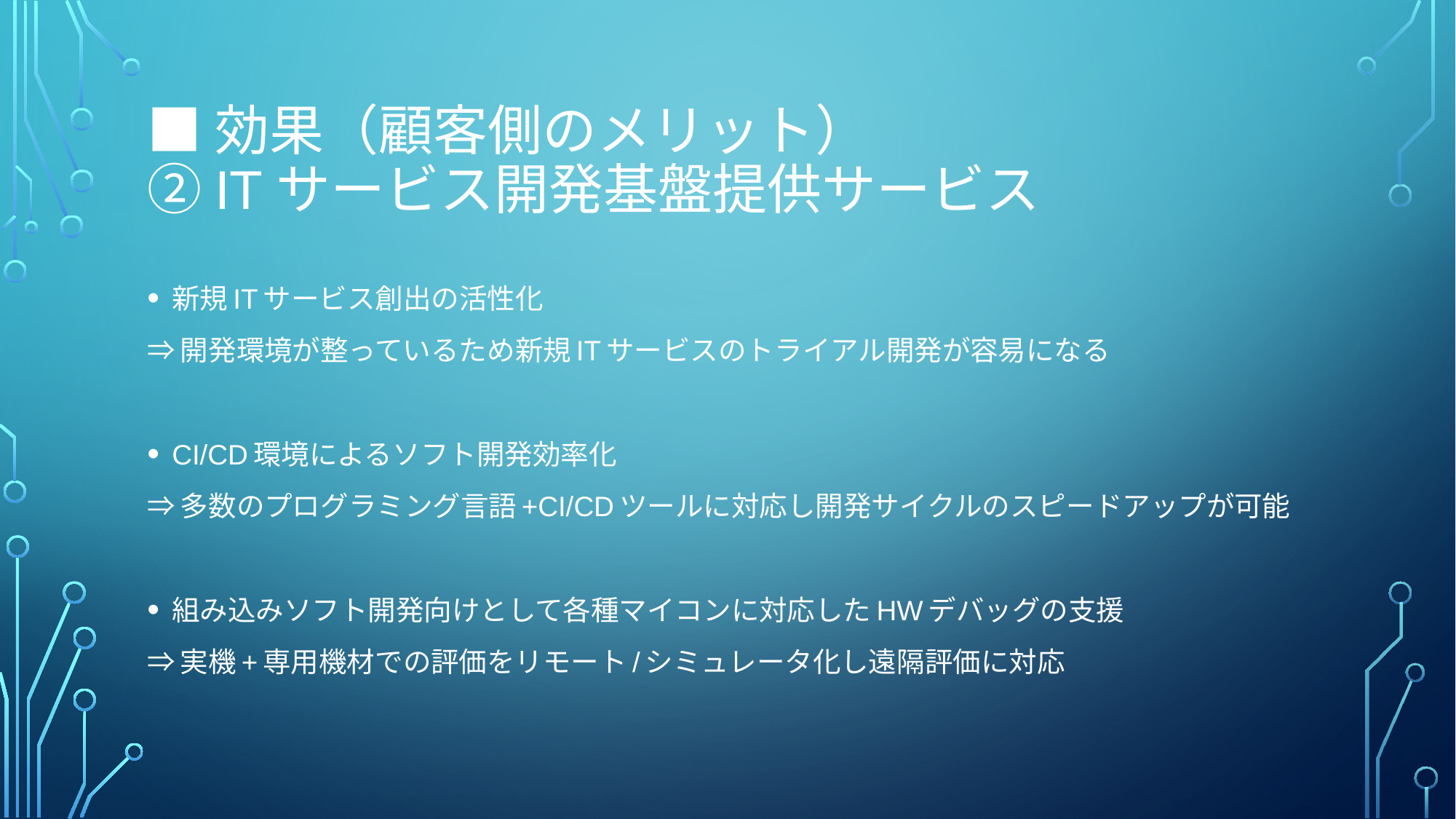

# ■効果（顧客側のメリット） ②ITサービス開発基盤提供サービス
新規ITサービス創出の活性化
⇒開発環境が整っているため新規ITサービスのトライアル開発が容易になる

CI/CD環境によるソフト開発効率化
⇒多数のプログラミング言語+CI/CDツールに対応し開発サイクルのスピードアップが可能

組み込みソフト開発向けとして各種マイコンに対応したHWデバッグの支援
⇒実機+専用機材での評価をリモート/シミュレータ化し遠隔評価に対応